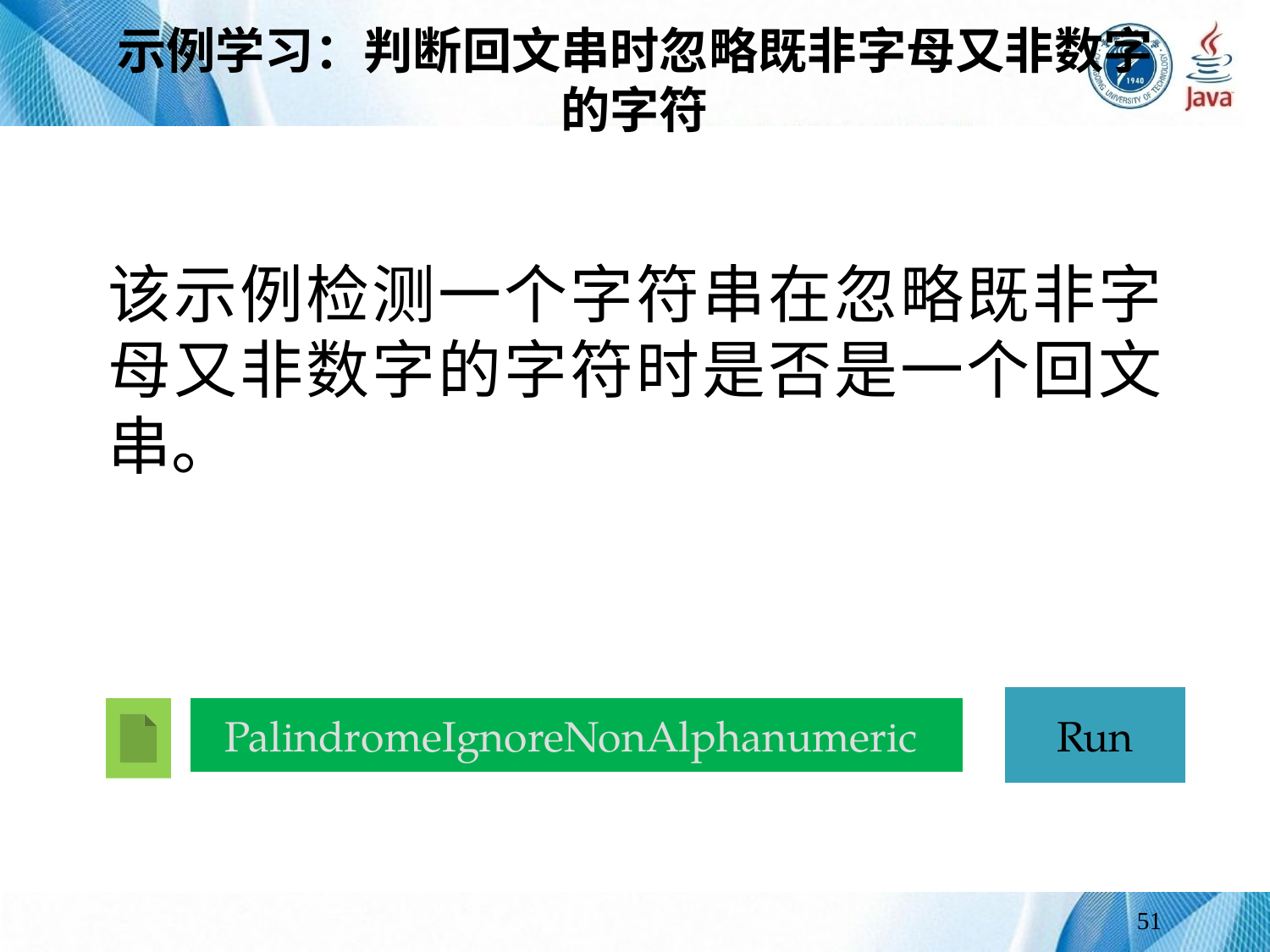

# 示例学习：判断回文串时忽略既非字母又非数字的字符

该示例检测一个字符串在忽略既非字母又非数字的字符时是否是一个回文串。
Run

PalindromeIgnoreNonAlphanumeric
51